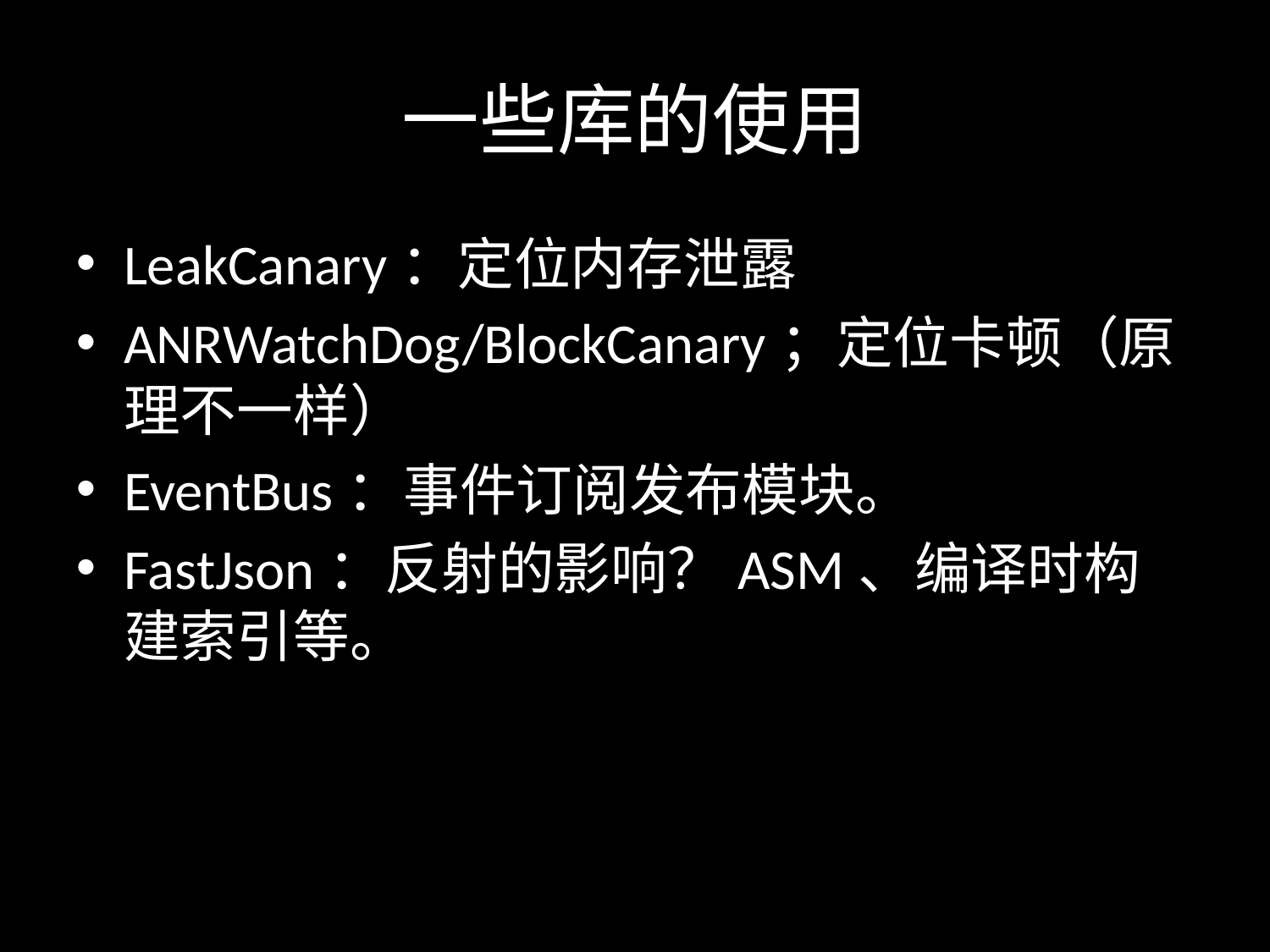

# 一些库的使用
LeakCanary：定位内存泄露
ANRWatchDog/BlockCanary；定位卡顿（原理不一样）
EventBus：事件订阅发布模块。
FastJson：反射的影响？ASM、编译时构建索引等。